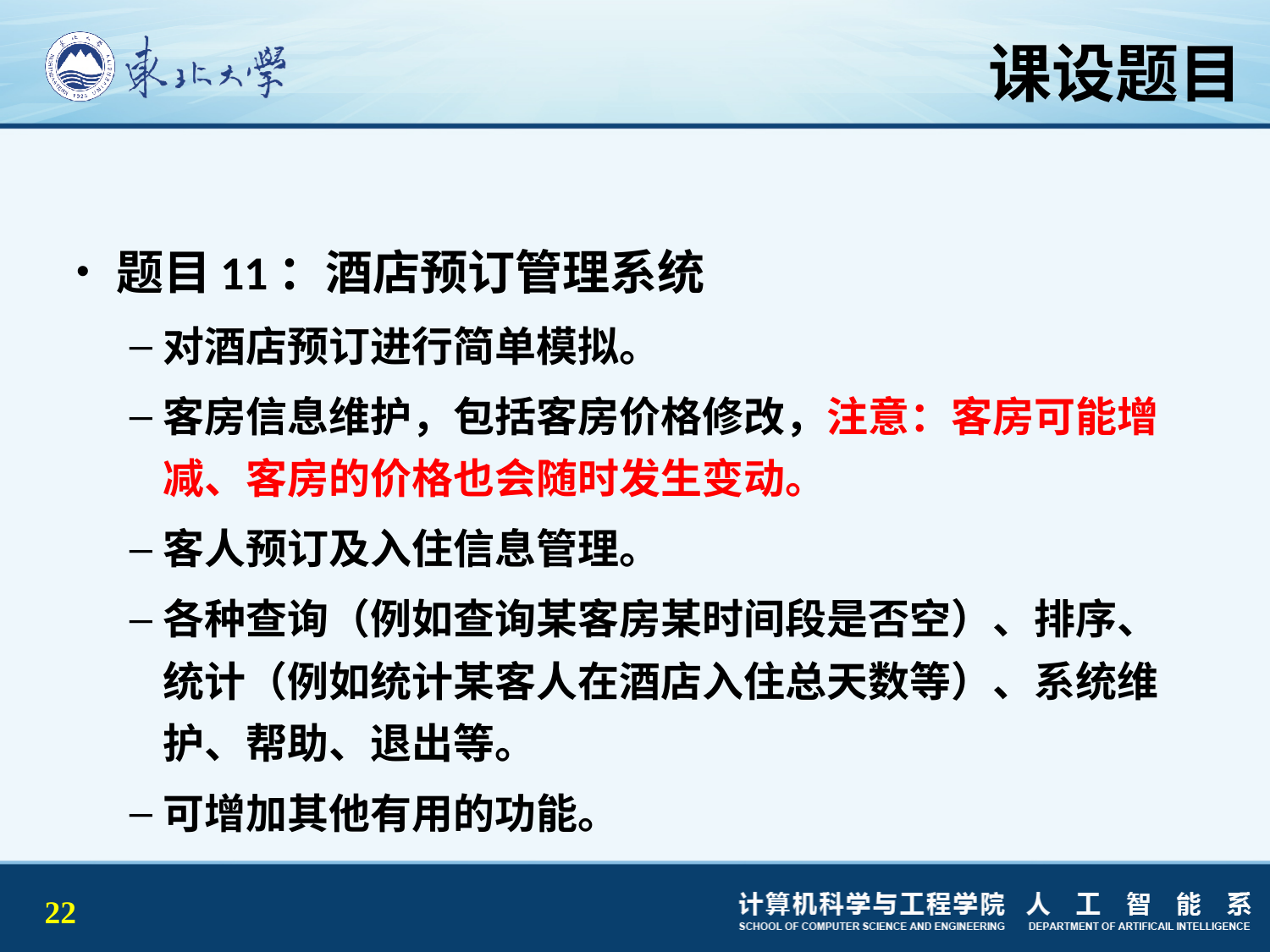

# 课设题目
题目11：酒店预订管理系统
对酒店预订进行简单模拟。
客房信息维护，包括客房价格修改，注意：客房可能增减、客房的价格也会随时发生变动。
客人预订及入住信息管理。
各种查询（例如查询某客房某时间段是否空）、排序、统计（例如统计某客人在酒店入住总天数等）、系统维护、帮助、退出等。
可增加其他有用的功能。